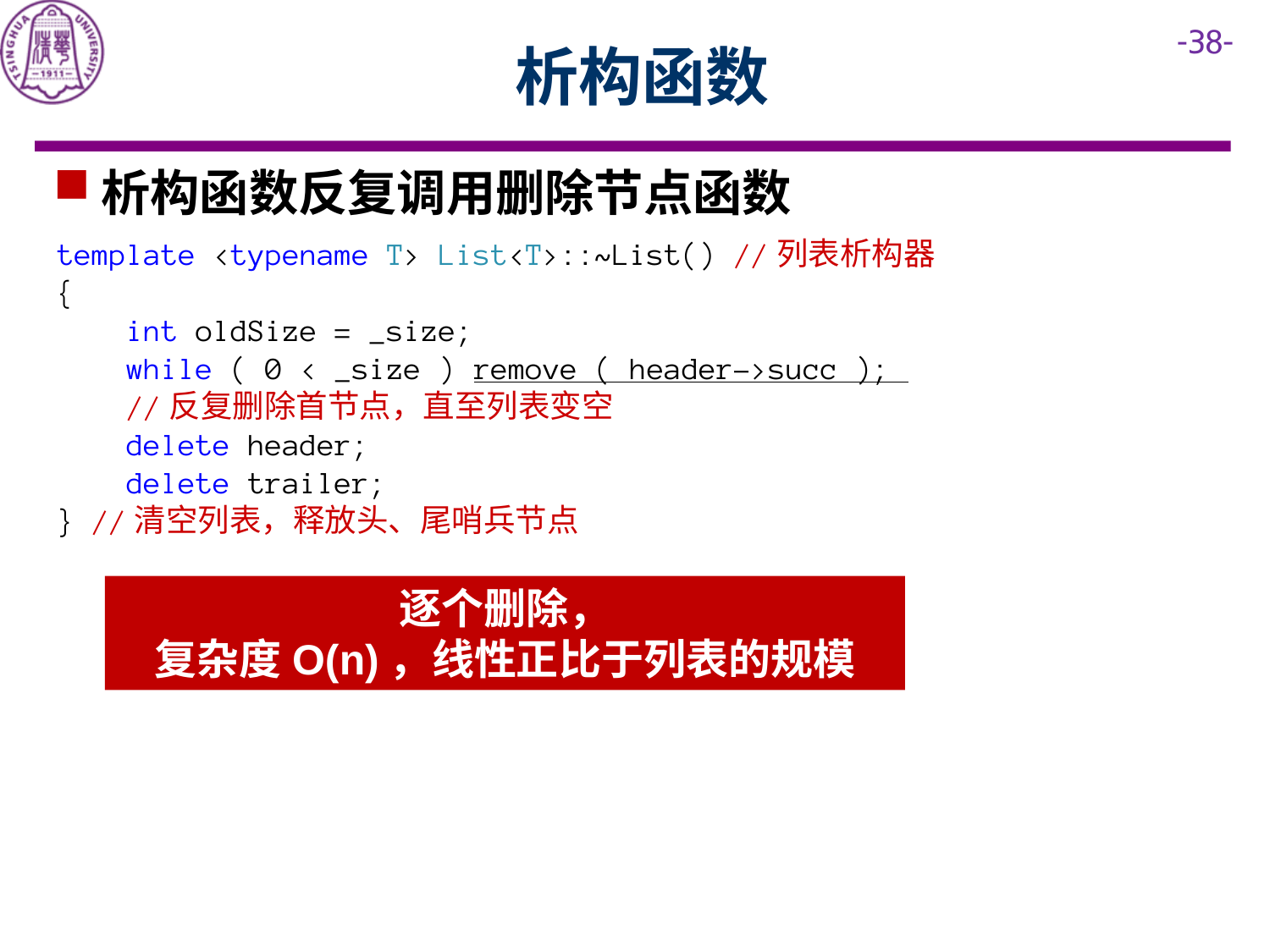

# 析构函数
析构函数反复调用删除节点函数
template <typename T> List<T>::~List() //列表析构器
{
    int oldSize = _size;
    while ( 0 < _size ) remove ( header->succ );
    //反复删除首节点，直至列表变空
    delete header;
    delete trailer;
} //清空列表，释放头、尾哨兵节点
逐个删除，
复杂度O(n)，线性正比于列表的规模